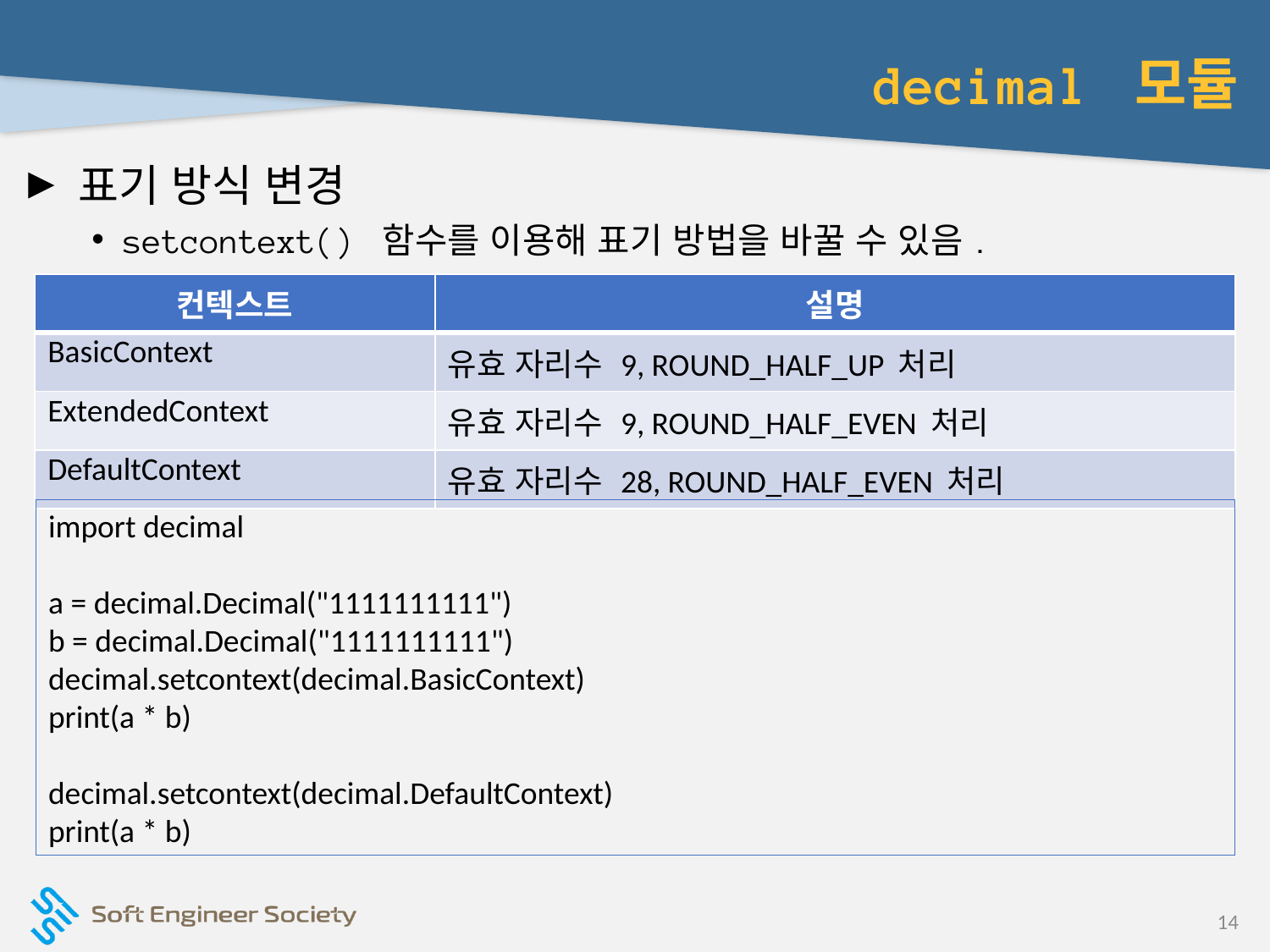

# decimal 모듈
표기 방식 변경
setcontext() 함수를 이용해 표기 방법을 바꿀 수 있음.

| 컨텍스트 | 설명 |
| --- | --- |
| BasicContext | 유효 자리수 9, ROUND\_HALF\_UP 처리 |
| ExtendedContext | 유효 자리수 9, ROUND\_HALF\_EVEN 처리 |
| DefaultContext | 유효 자리수 28, ROUND\_HALF\_EVEN 처리 |
import decimal

a = decimal.Decimal("1111111111")
b = decimal.Decimal("1111111111")
decimal.setcontext(decimal.BasicContext)
print(a * b)

decimal.setcontext(decimal.DefaultContext)
print(a * b)
14